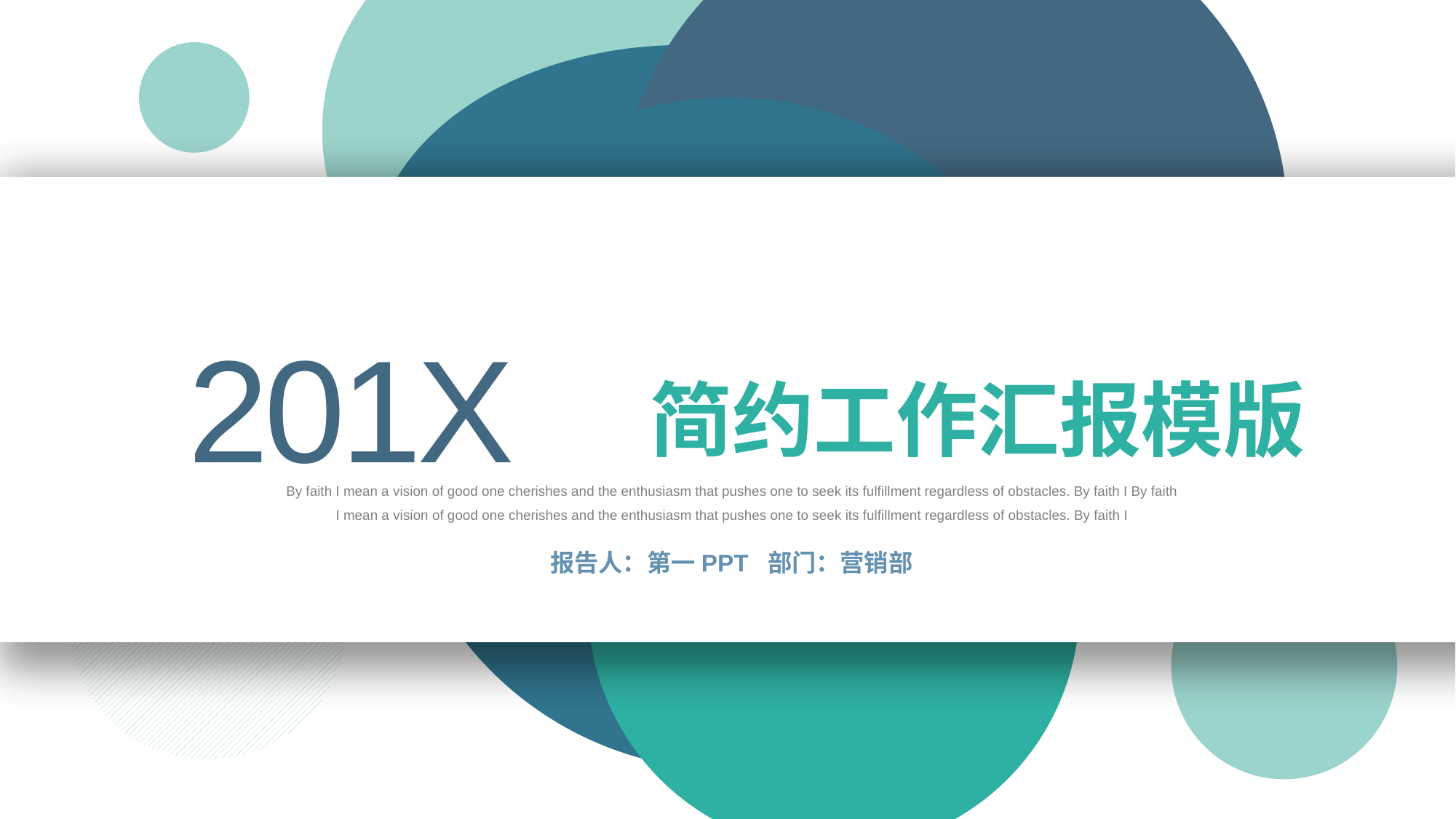

201X
简约工作汇报模版
By faith I mean a vision of good one cherishes and the enthusiasm that pushes one to seek its fulfillment regardless of obstacles. By faith I By faith I mean a vision of good one cherishes and the enthusiasm that pushes one to seek its fulfillment regardless of obstacles. By faith I

报告人：第一PPT  部门：营销部